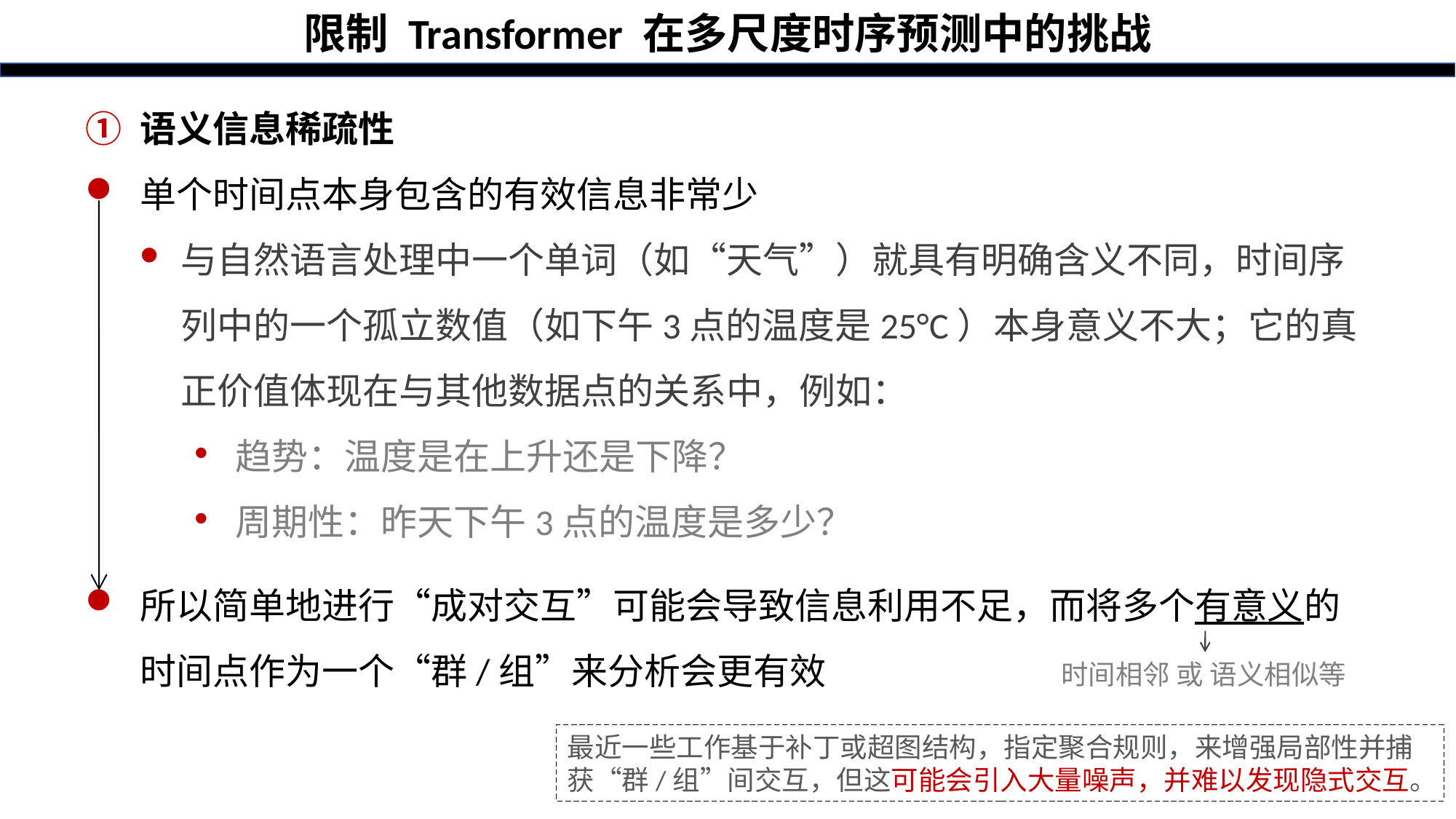

限制 Transformer 在多尺度时序预测中的挑战

语义信息稀疏性
单个时间点本身包含的有效信息非常少
与自然语言处理中一个单词（如“天气”）就具有明确含义不同，时间序列中的一个孤立数值（如下午3点的温度是25°C）本身意义不大；它的真正价值体现在与其他数据点的关系中，例如：
趋势：温度是在上升还是下降？
周期性：昨天下午3点的温度是多少？
所以简单地进行“成对交互”可能会导致信息利用不足，而将多个有意义的时间点作为一个“群/组”来分析会更有效
时间相邻 或 语义相似等
最近一些工作基于补丁或超图结构，指定聚合规则，来增强局部性并捕获“群/组”间交互，但这可能会引入大量噪声，并难以发现隐式交互。